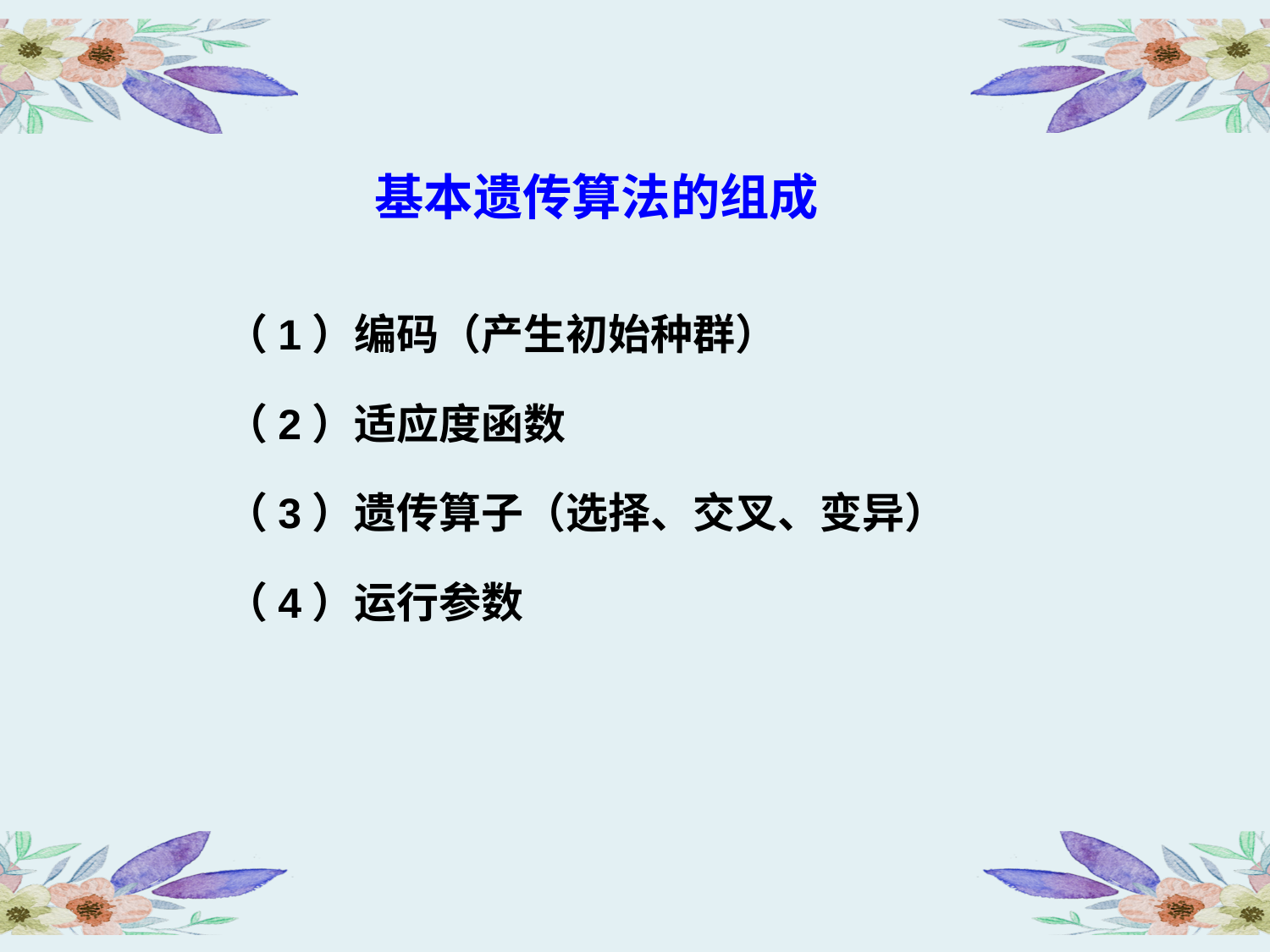

# 基本遗传算法的组成
（1）编码（产生初始种群）
（2）适应度函数
（3）遗传算子（选择、交叉、变异）
（4）运行参数